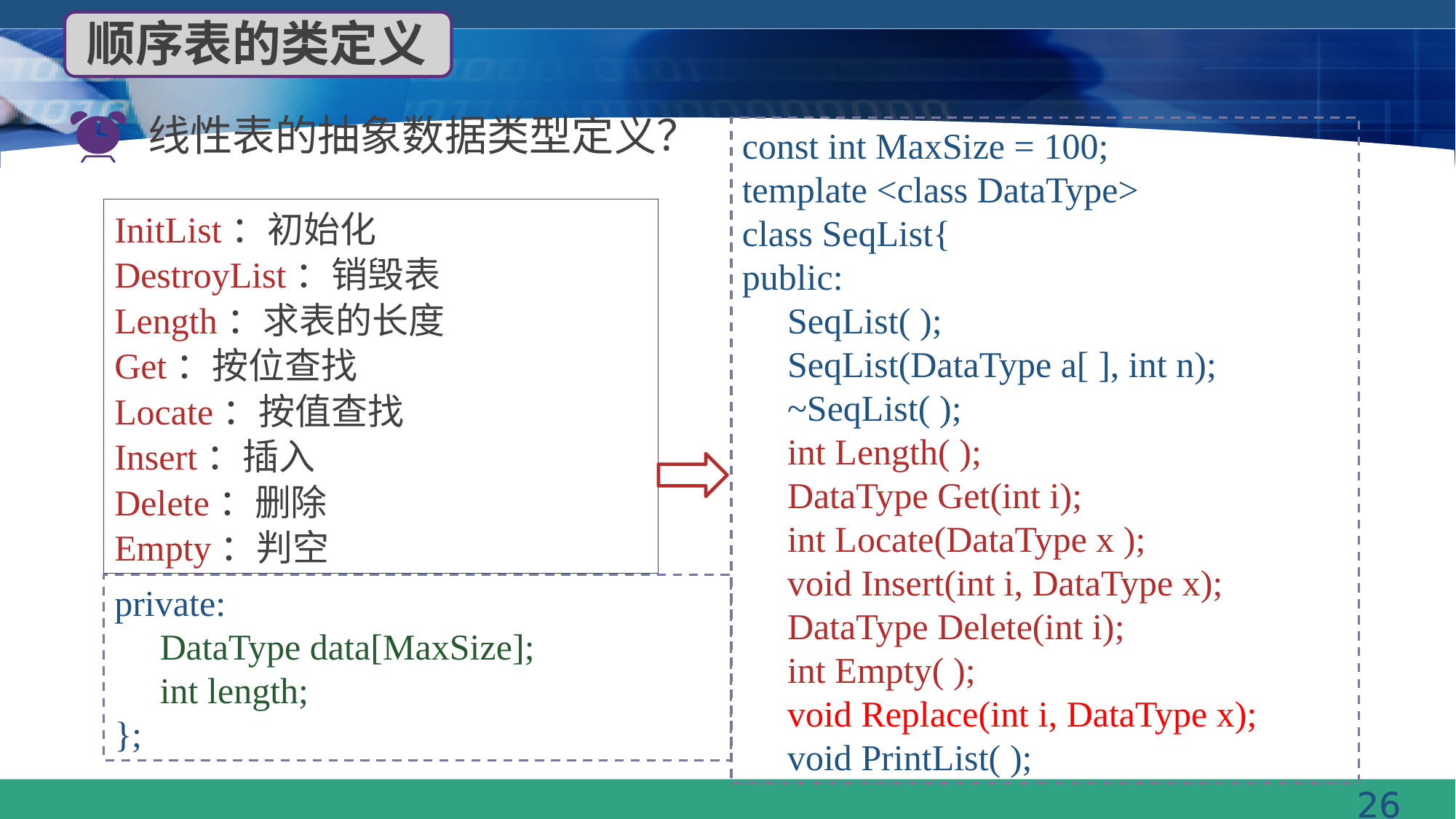

顺序表的类定义

线性表的抽象数据类型定义？

const int MaxSize = 100;
template <class DataType>
class SeqList{
public:
     SeqList( );
     SeqList(DataType a[ ], int n);
     ~SeqList( );
     int Length( );
     DataType Get(int i);
     int Locate(DataType x );
     void Insert(int i, DataType x);
     DataType Delete(int i);
     int Empty( );
     void Replace(int i, DataType x);
     void PrintList( );

InitList：初始化
DestroyList：销毁表
Length：求表的长度
Get：按位查找
Locate：按值查找
Insert：插入
Delete：删除
Empty：判空
private:
     DataType data[MaxSize];
     int length;
};